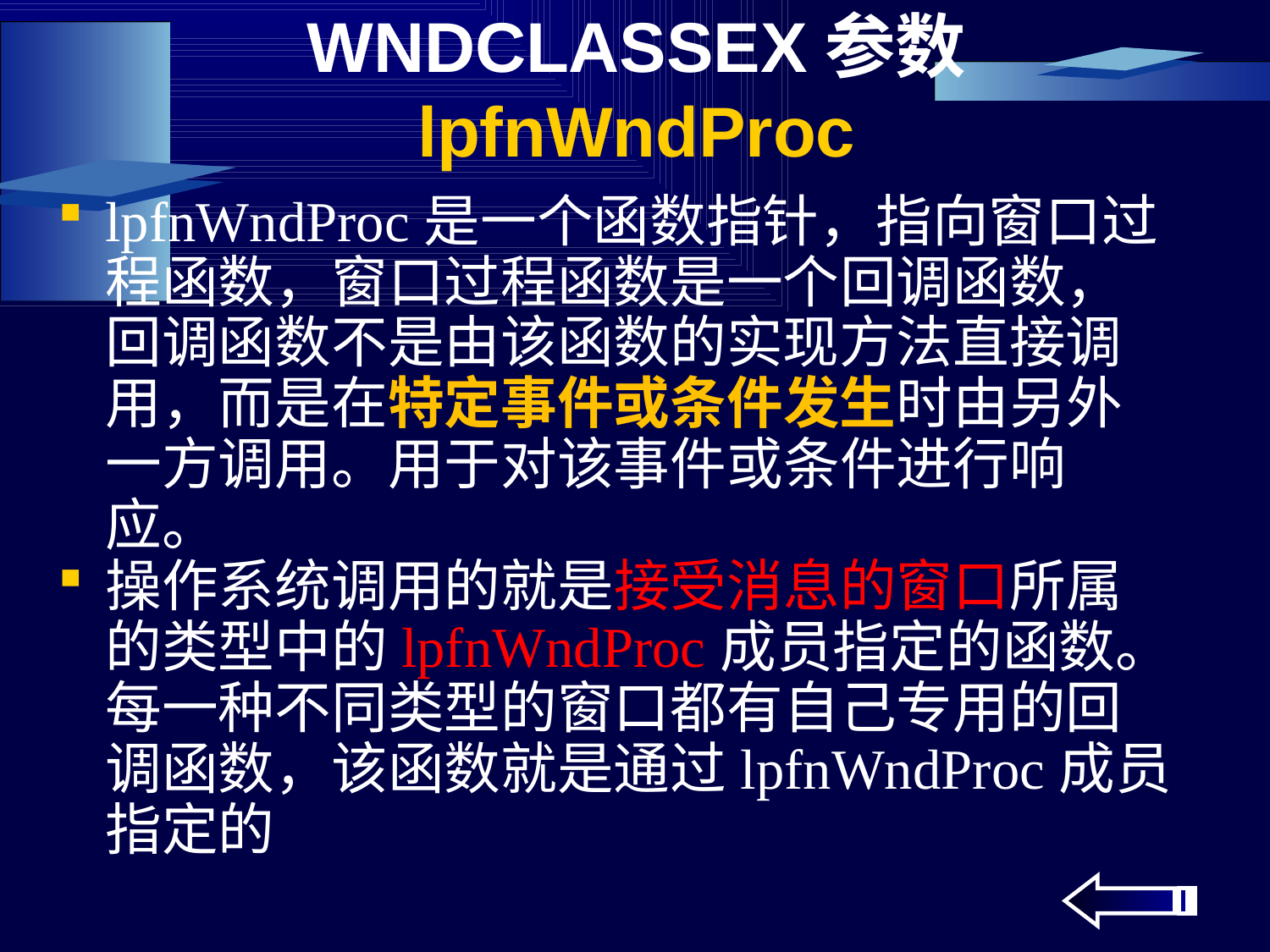

# WNDCLASSEX参数 lpfnWndProc
lpfnWndProc是一个函数指针，指向窗口过程函数，窗口过程函数是一个回调函数，回调函数不是由该函数的实现方法直接调用，而是在特定事件或条件发生时由另外一方调用。用于对该事件或条件进行响应。
操作系统调用的就是接受消息的窗口所属的类型中的lpfnWndProc成员指定的函数。每一种不同类型的窗口都有自己专用的回调函数，该函数就是通过lpfnWndProc成员指定的